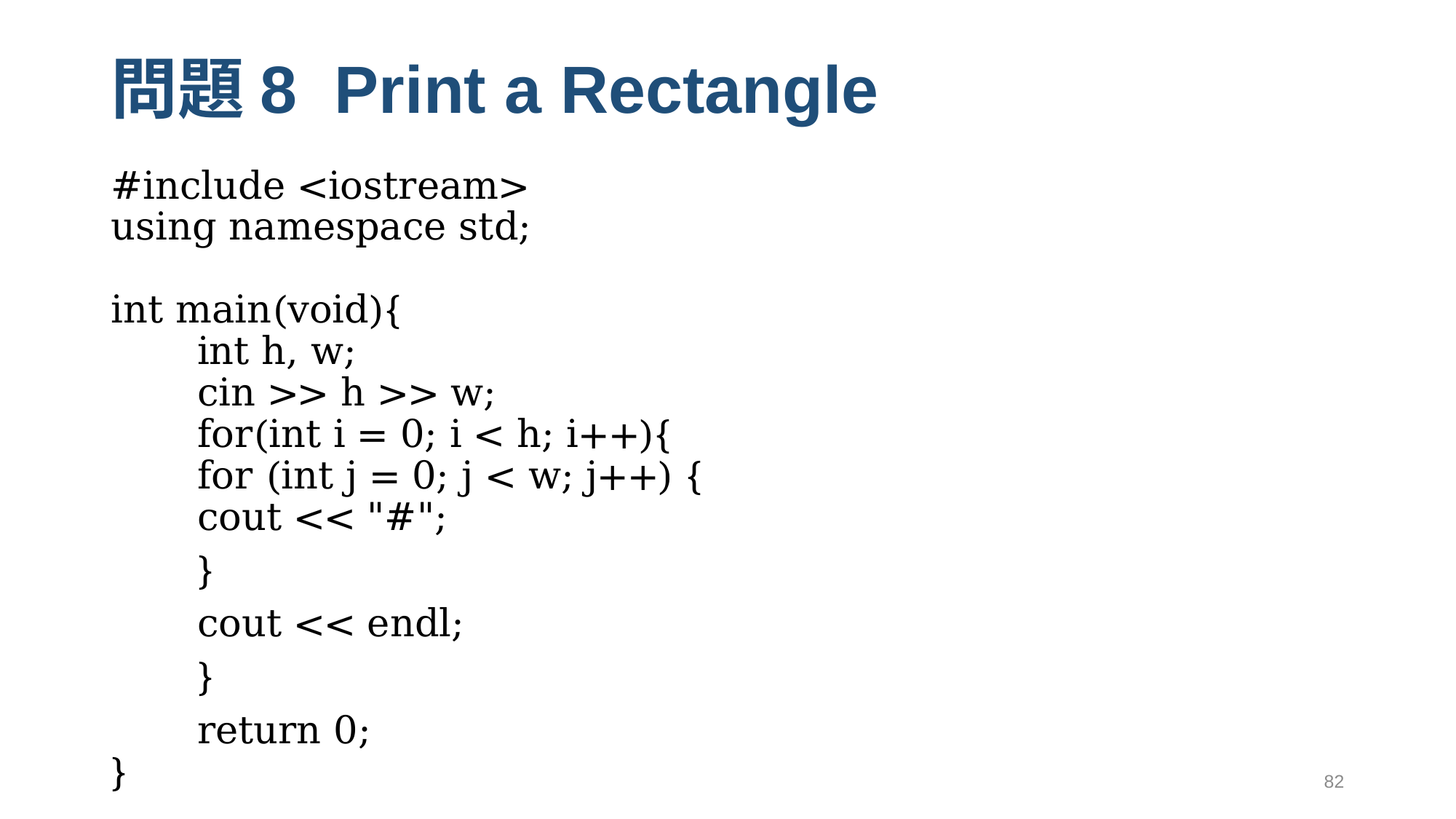

# 問題8  Print a Rectangle
#include <iostream>
using namespace std;
int main(void){
	int h, w;
	cin >> h >> w;
	for(int i = 0; i < h; i++){
		for (int j = 0; j < w; j++) {
			cout << "#";
		}
		cout << endl;
	}
 	return 0;
}
82